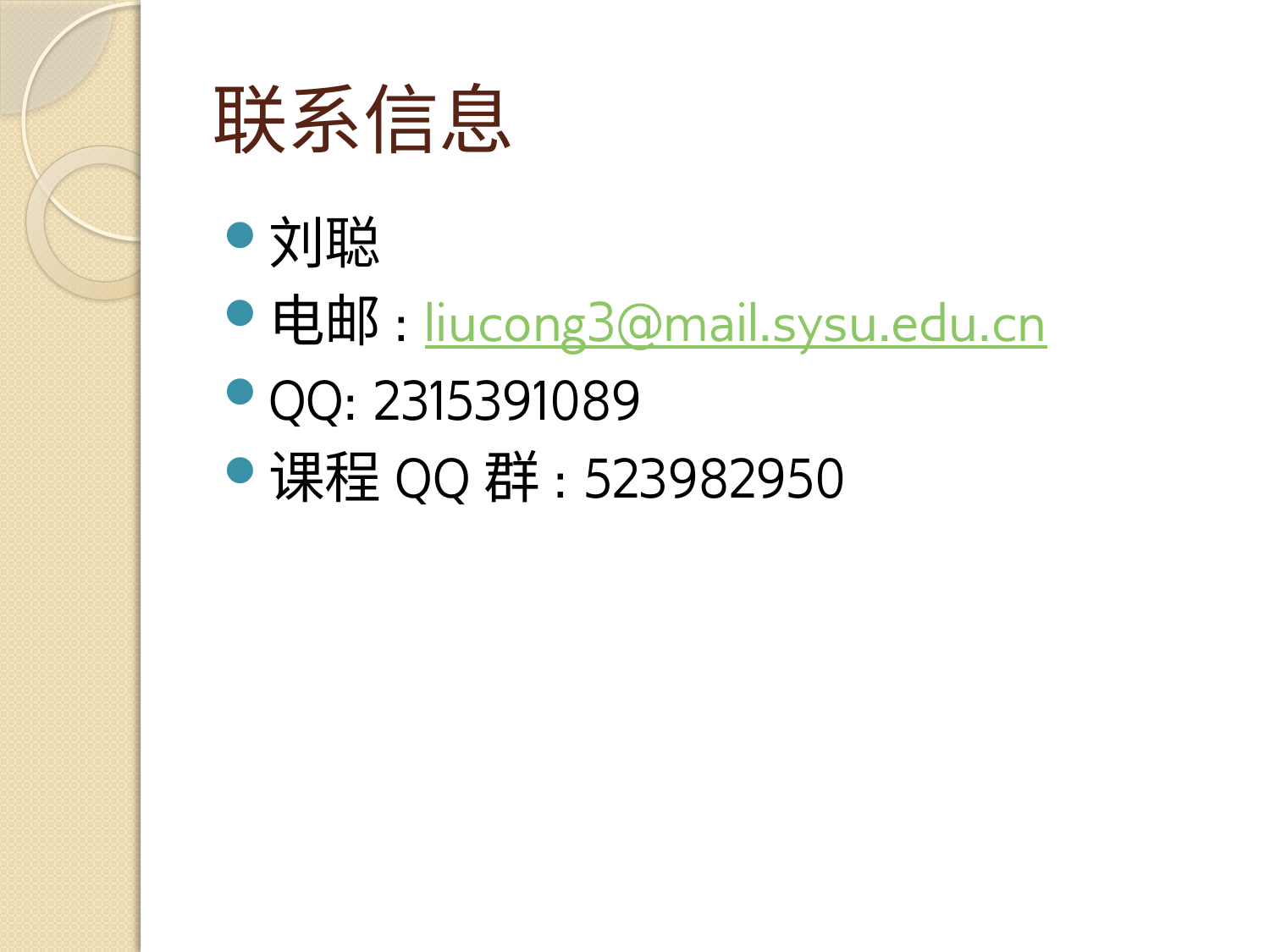

# 联系信息
刘聪
电邮: liucong3@mail.sysu.edu.cn
QQ: 2315391089
课程QQ群: 523982950